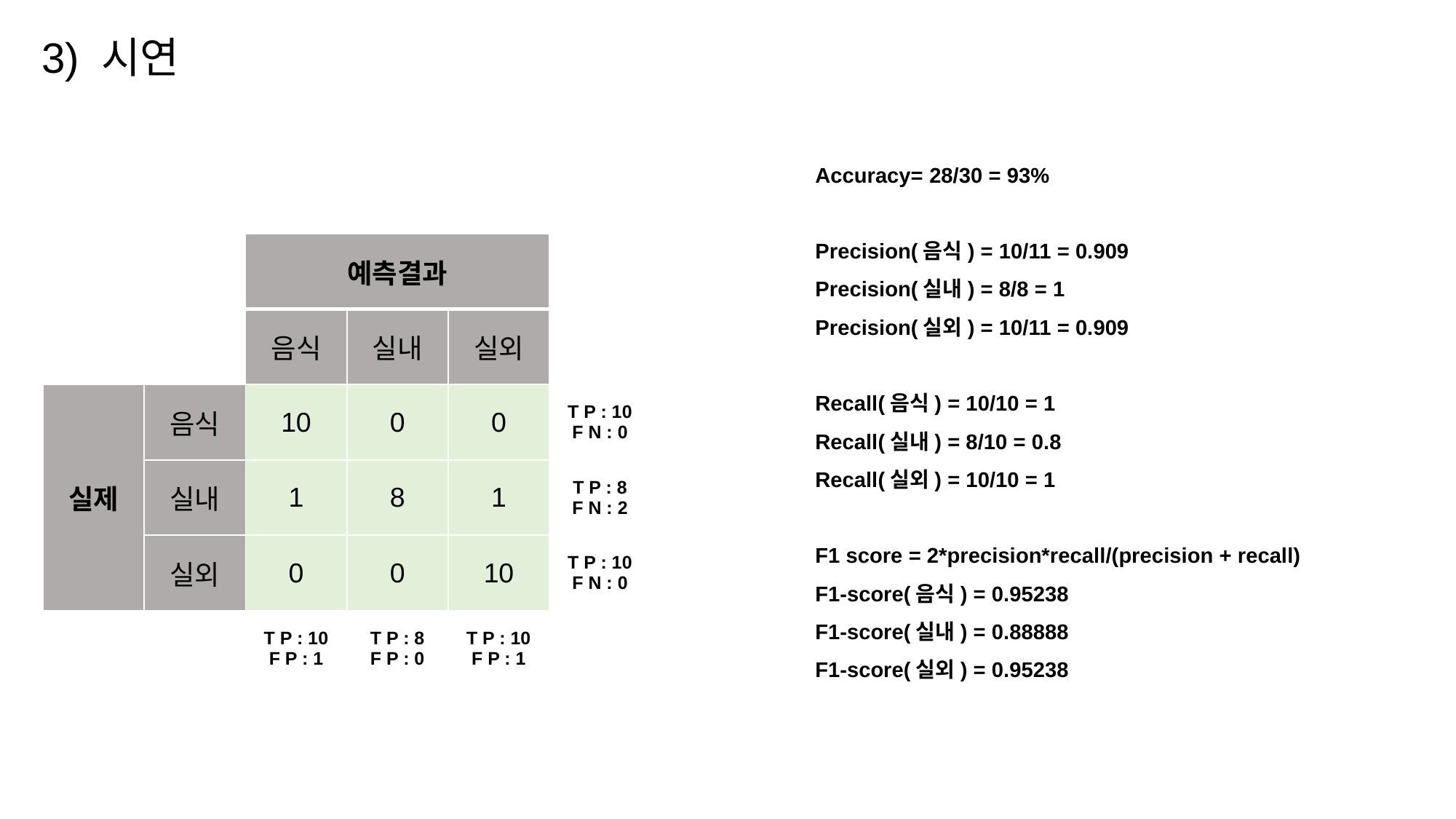

3) 시연
Accuracy= 28/30 = 93%

Precision(음식) = 10/11 = 0.909
Precision(실내) = 8/8 = 1
Precision(실외) = 10/11 = 0.909

Recall(음식) = 10/10 = 1
Recall(실내) = 8/10 = 0.8
Recall(실외) = 10/10 = 1

F1 score = 2*precision*recall/(precision + recall)
F1-score(음식) = 0.95238
F1-score(실내) = 0.88888
F1-score(실외) = 0.95238

|  |  | 예측결과 |  |  |  |
| --- | --- | --- | --- | --- | --- |
|  |  | 음식 | 실내 | 실외 |  |
| 실제 | 음식 | 10 | 0 | 0 | T P : 10 F N : 0 |
|  | 실내 | 1 | 8 | 1 | T P : 8 F N : 2 |
|  | 실외 | 0 | 0 | 10 | T P : 10 F N : 0 |
|  |  | T P : 10 F P : 1 | T P : 8 F P : 0 | T P : 10 F P : 1 |  |